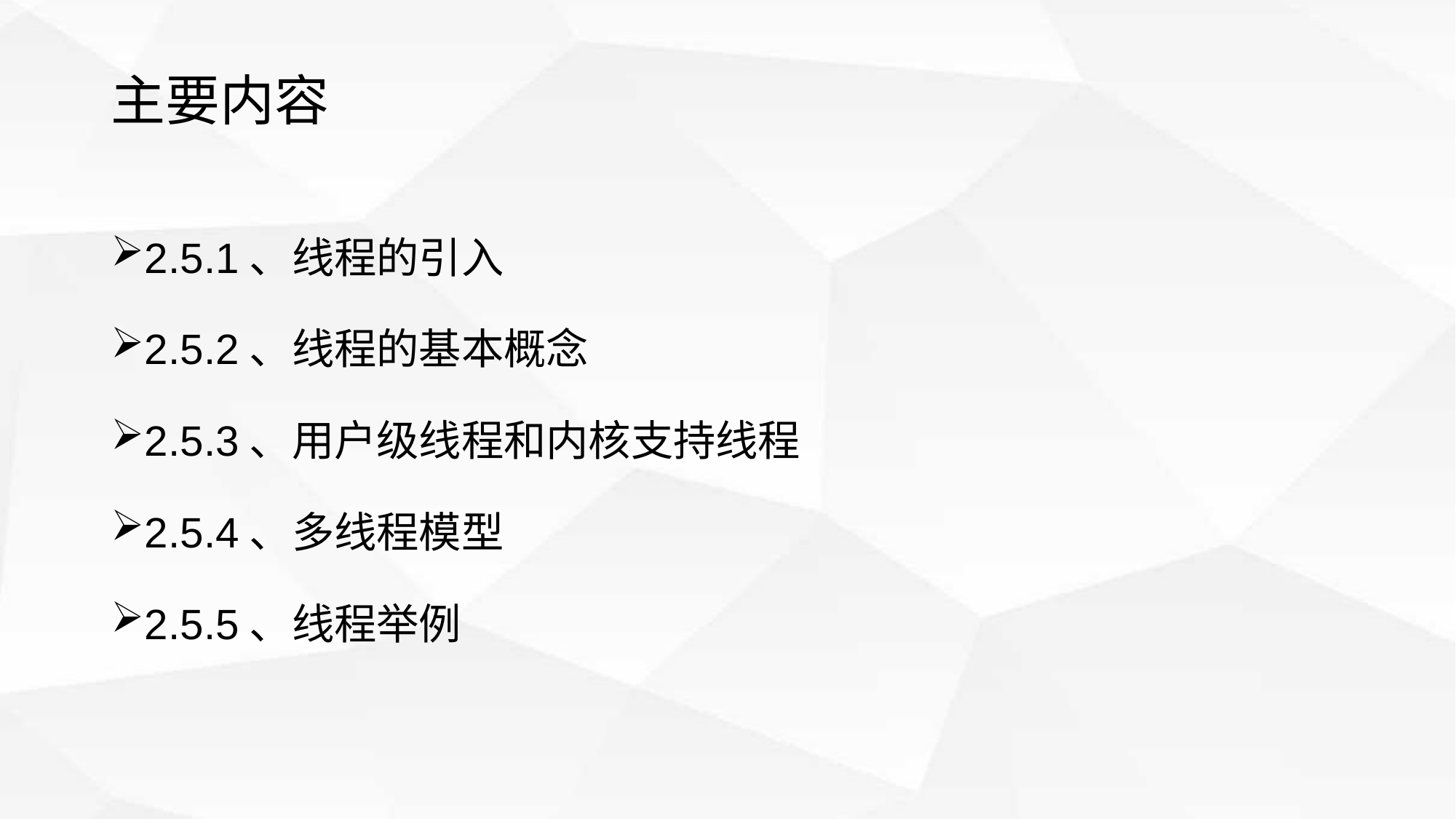

# 主要内容
2.5.1、线程的引入
2.5.2、线程的基本概念
2.5.3、用户级线程和内核支持线程
2.5.4、多线程模型
2.5.5、线程举例